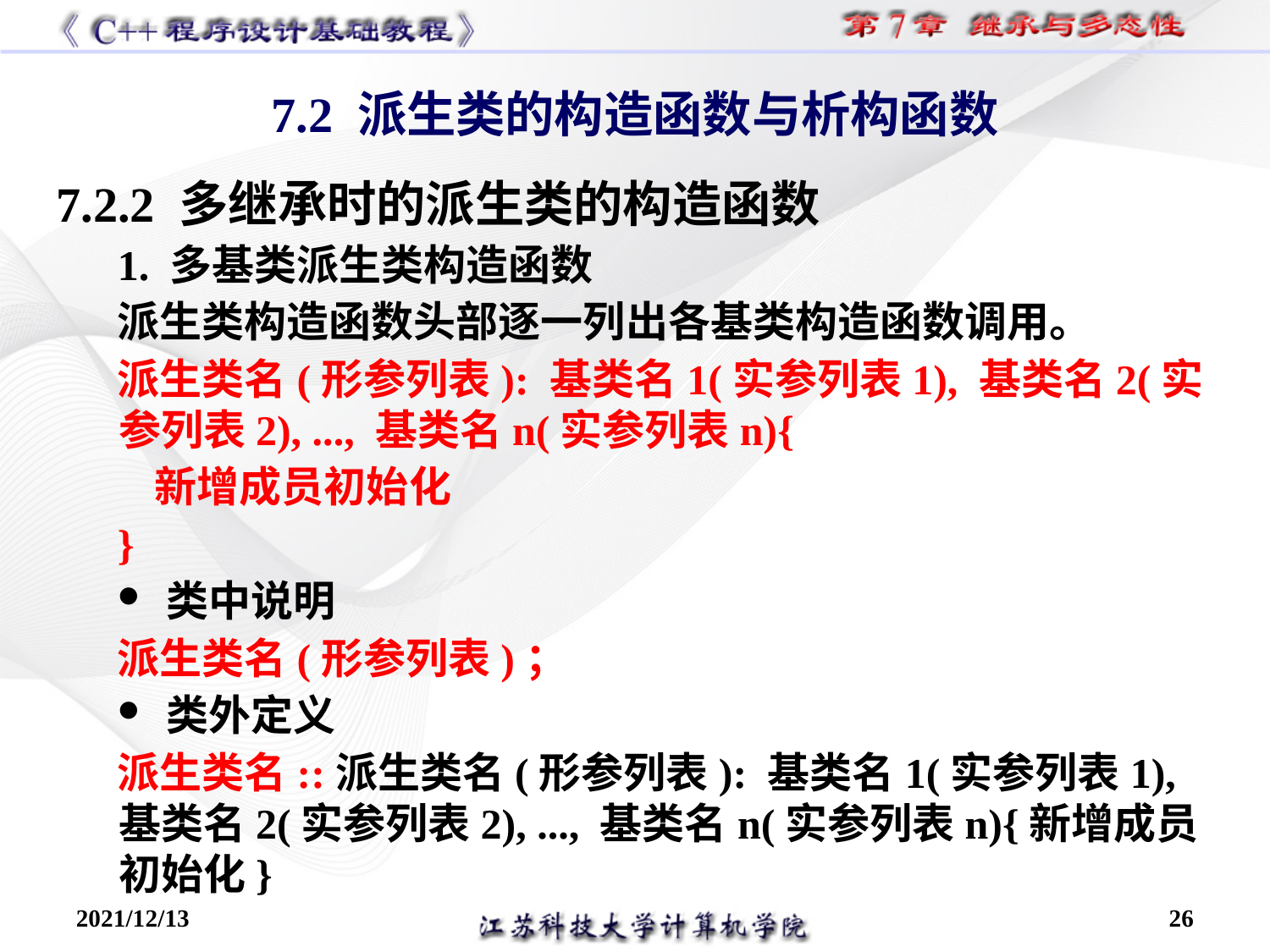

7.2 派生类的构造函数与析构函数
7.2.2 多继承时的派生类的构造函数
1. 多基类派生类构造函数
派生类构造函数头部逐一列出各基类构造函数调用。
派生类名(形参列表): 基类名1(实参列表1), 基类名2(实参列表2), ..., 基类名n(实参列表n){
新增成员初始化
}
 类中说明
派生类名(形参列表)；
 类外定义
派生类名::派生类名(形参列表): 基类名1(实参列表1), 基类名2(实参列表2), ..., 基类名n(实参列表n){新增成员初始化}